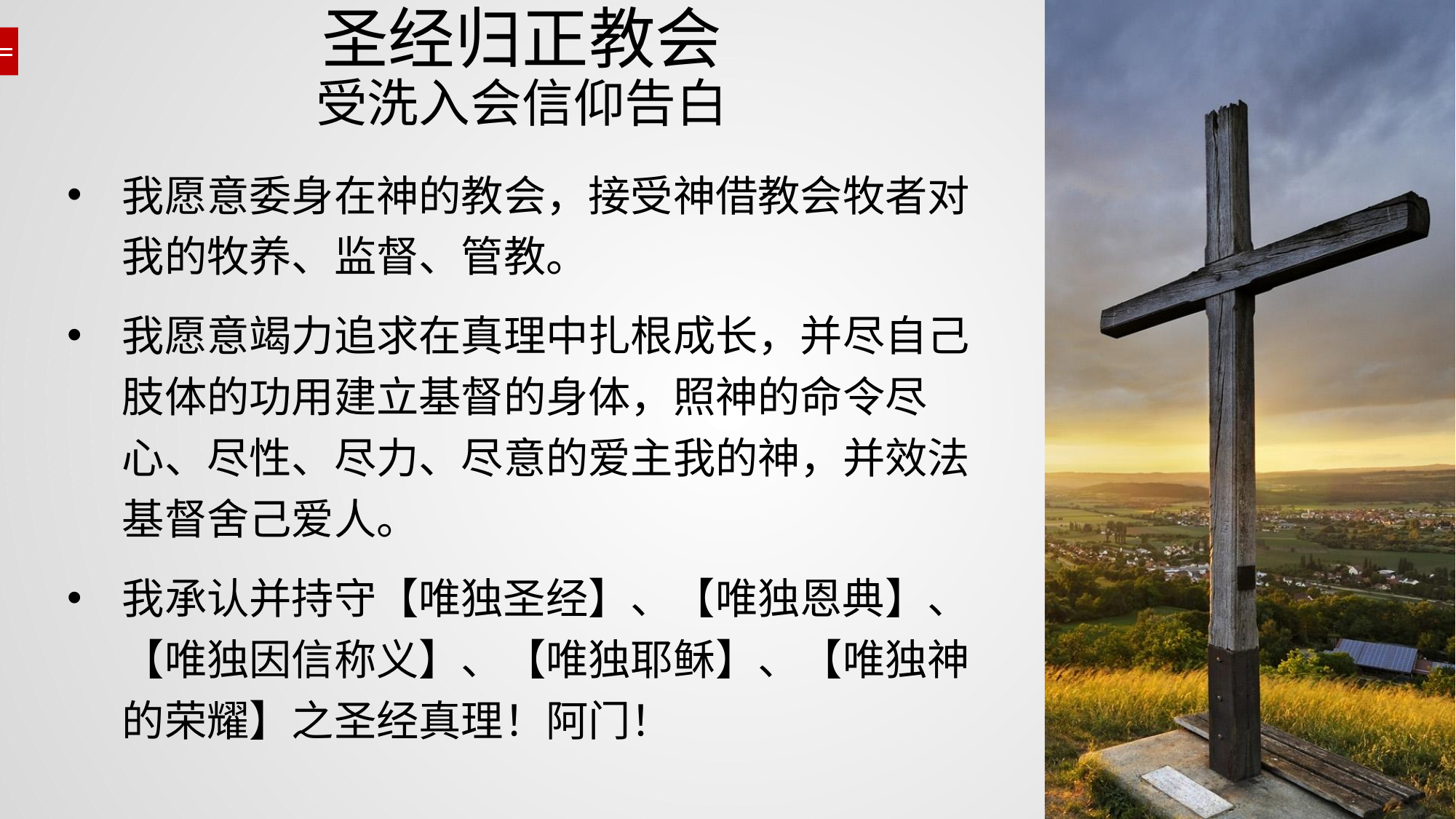

圣经归正教会
受洗入会信仰告白
我愿意委身在神的教会，接受神借教会牧者对我的牧养、监督、管教。
我愿意竭力追求在真理中扎根成长，并尽自己肢体的功用建立基督的身体，照神的命令尽心、尽性、尽力、尽意的爱主我的神，并效法基督舍己爱人。
我承认并持守【唯独圣经】、【唯独恩典】、【唯独因信称义】、【唯独耶稣】、【唯独神的荣耀】之圣经真理！阿门！